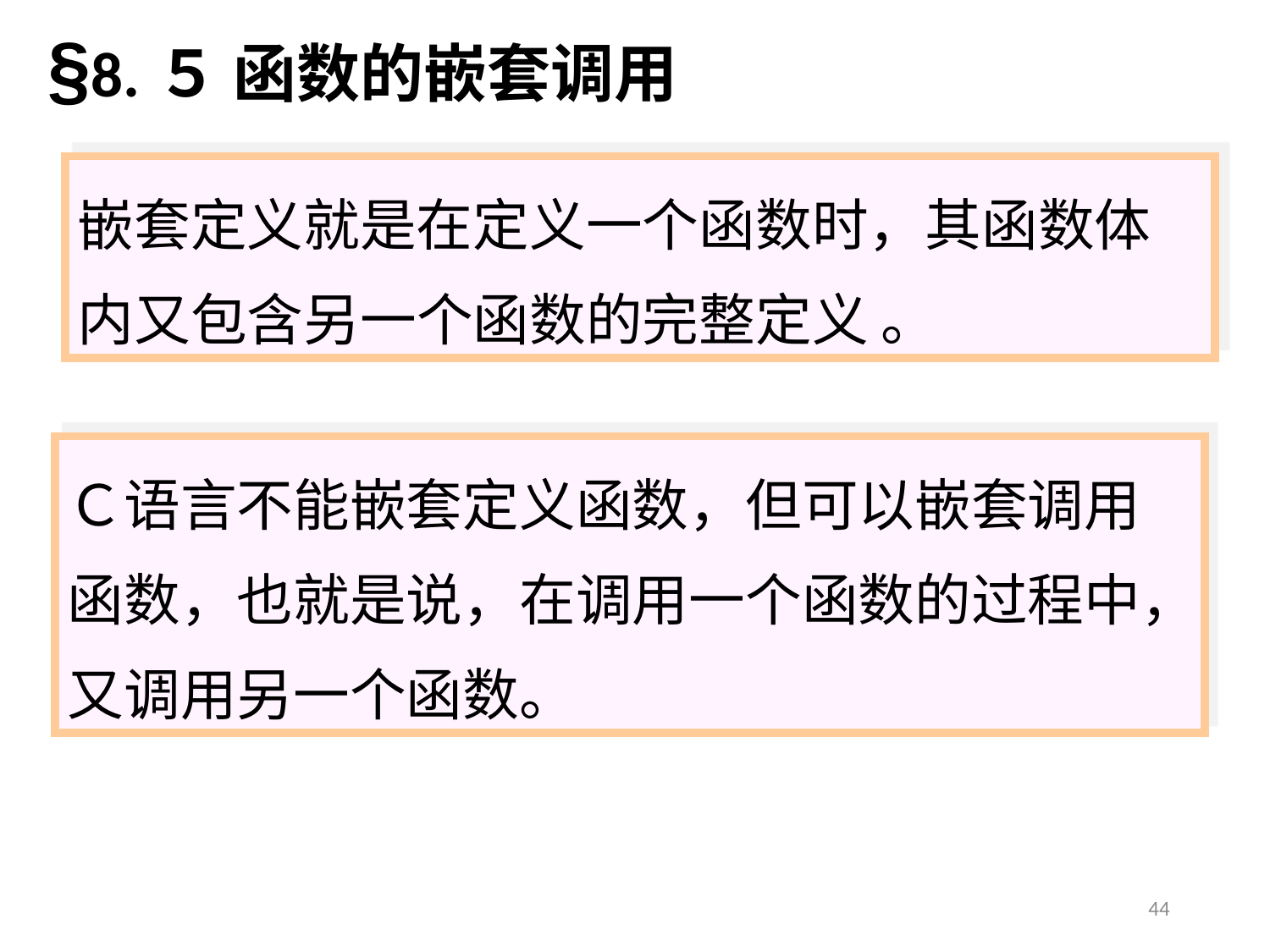

§8.５ 函数的嵌套调用
嵌套定义就是在定义一个函数时，其函数体内又包含另一个函数的完整定义 。
Ｃ语言不能嵌套定义函数，但可以嵌套调用函数，也就是说，在调用一个函数的过程中，又调用另一个函数。
44